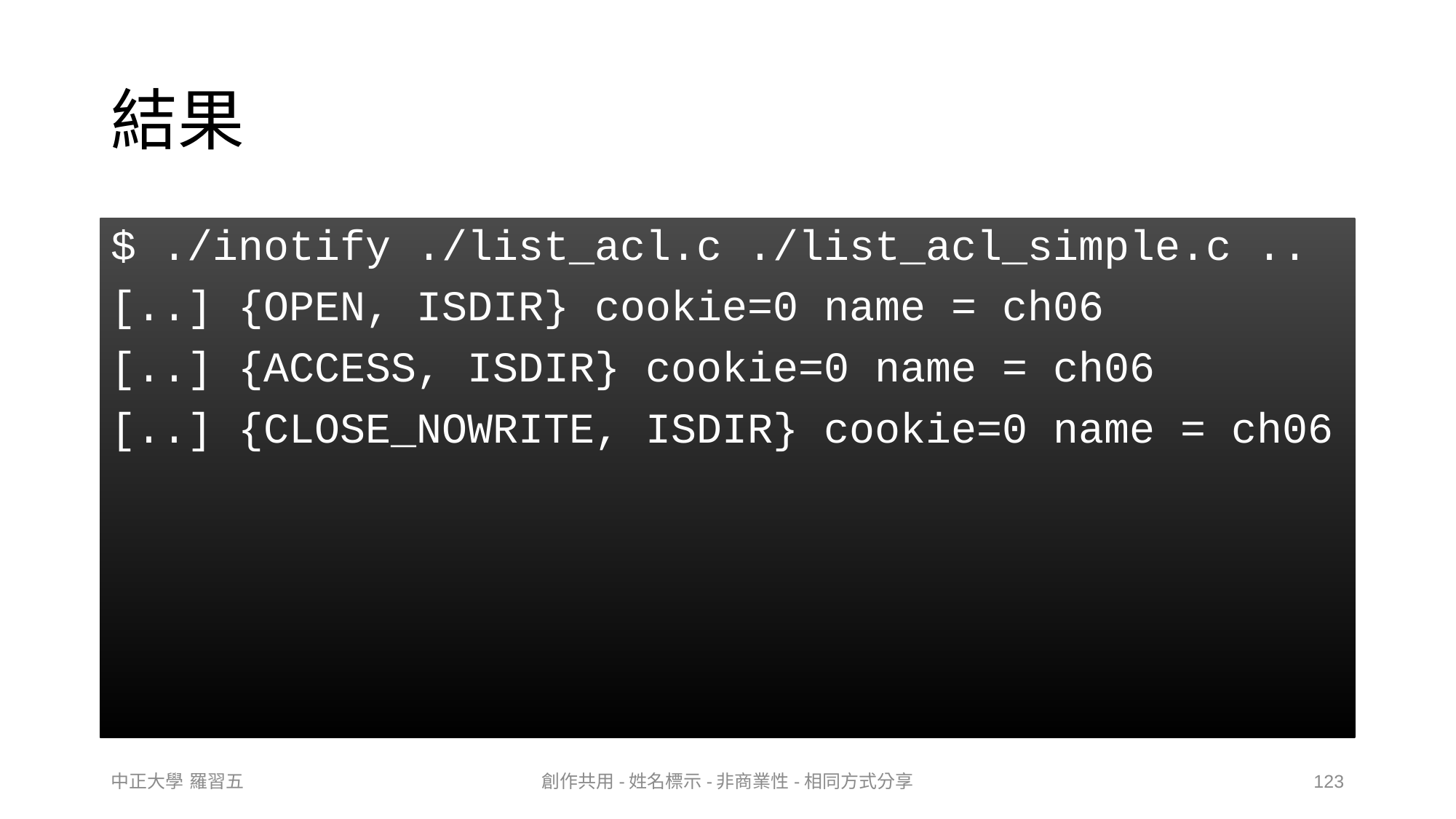

結果
$ ./inotify ./list_acl.c ./list_acl_simple.c ..
[..] {OPEN, ISDIR} cookie=0 name = ch06
[..] {ACCESS, ISDIR} cookie=0 name = ch06
[..] {CLOSE_NOWRITE, ISDIR} cookie=0 name = ch06
中正大學 羅習五
創作共用-姓名標示-非商業性-相同方式分享
123